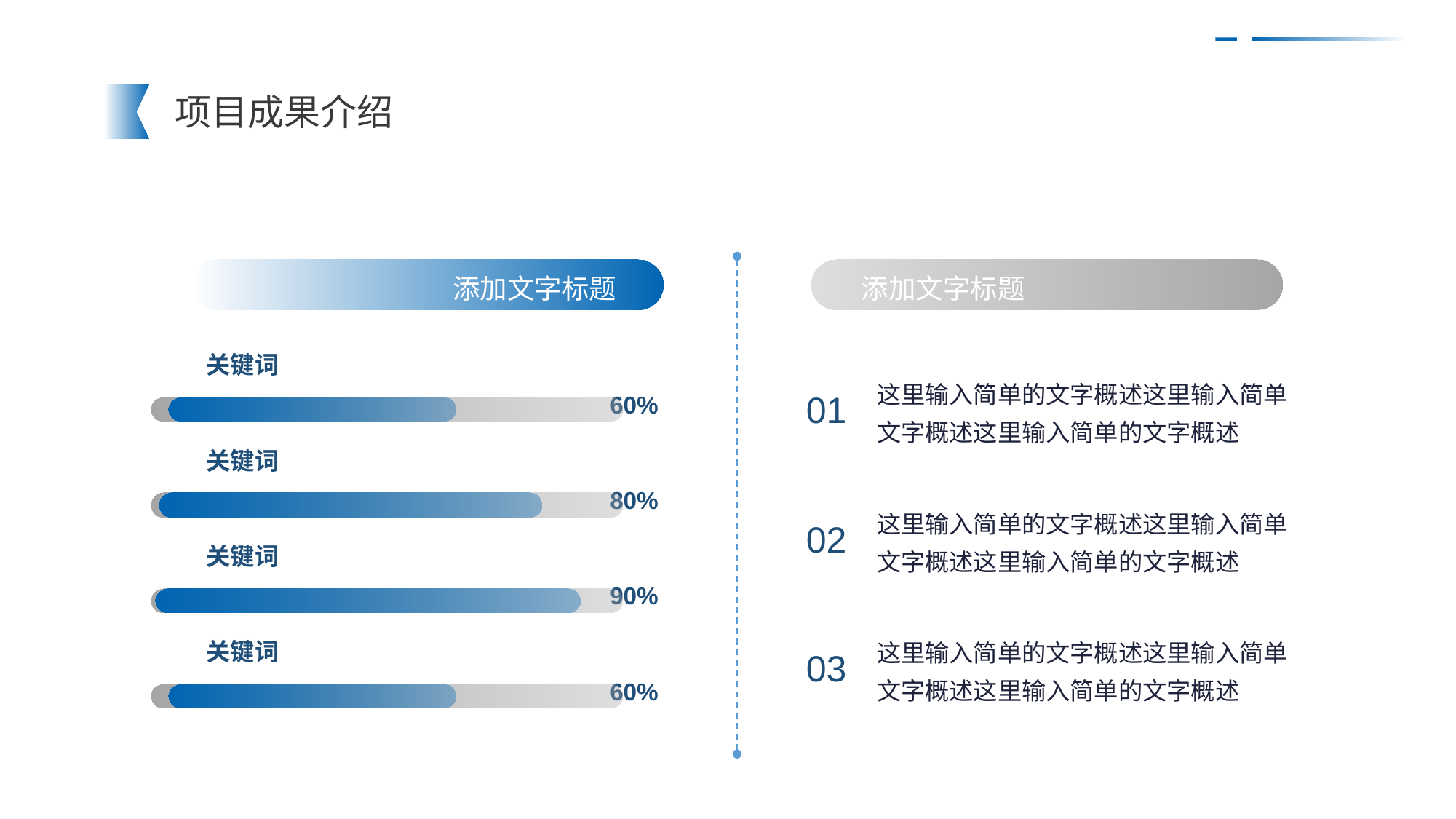

项目成果介绍

添加文字标题

添加文字标题
关键词
60%

这里输入简单的文字概述这里输入简单文字概述这里输入简单的文字概述
01
关键词
80%

这里输入简单的文字概述这里输入简单文字概述这里输入简单的文字概述
02
关键词
90%

这里输入简单的文字概述这里输入简单文字概述这里输入简单的文字概述
03
关键词
60%